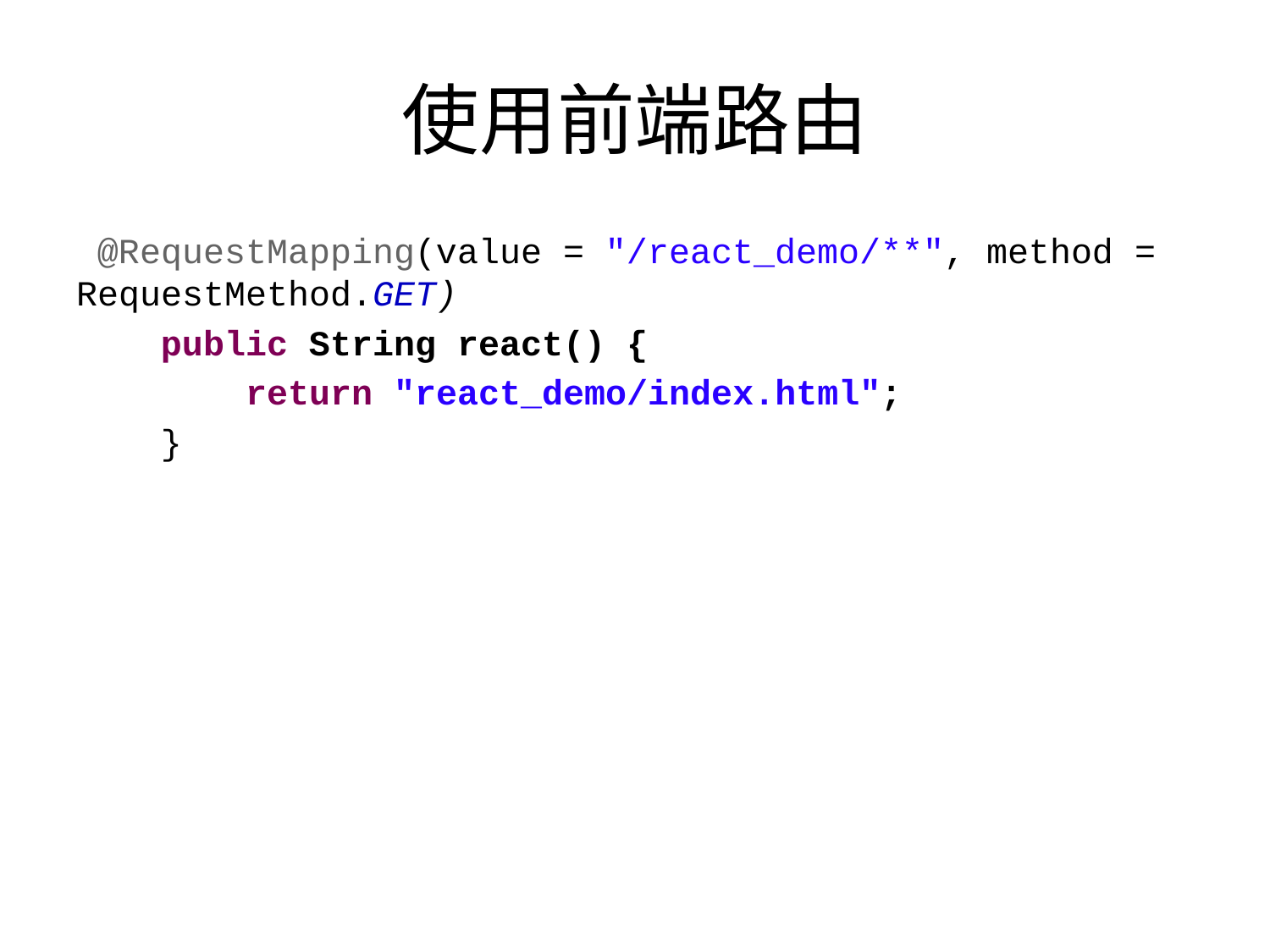

# 使用前端路由
 @RequestMapping(value = "/react_demo/**", method = RequestMethod.GET)
    public String react() {
        return "react_demo/index.html";
    }